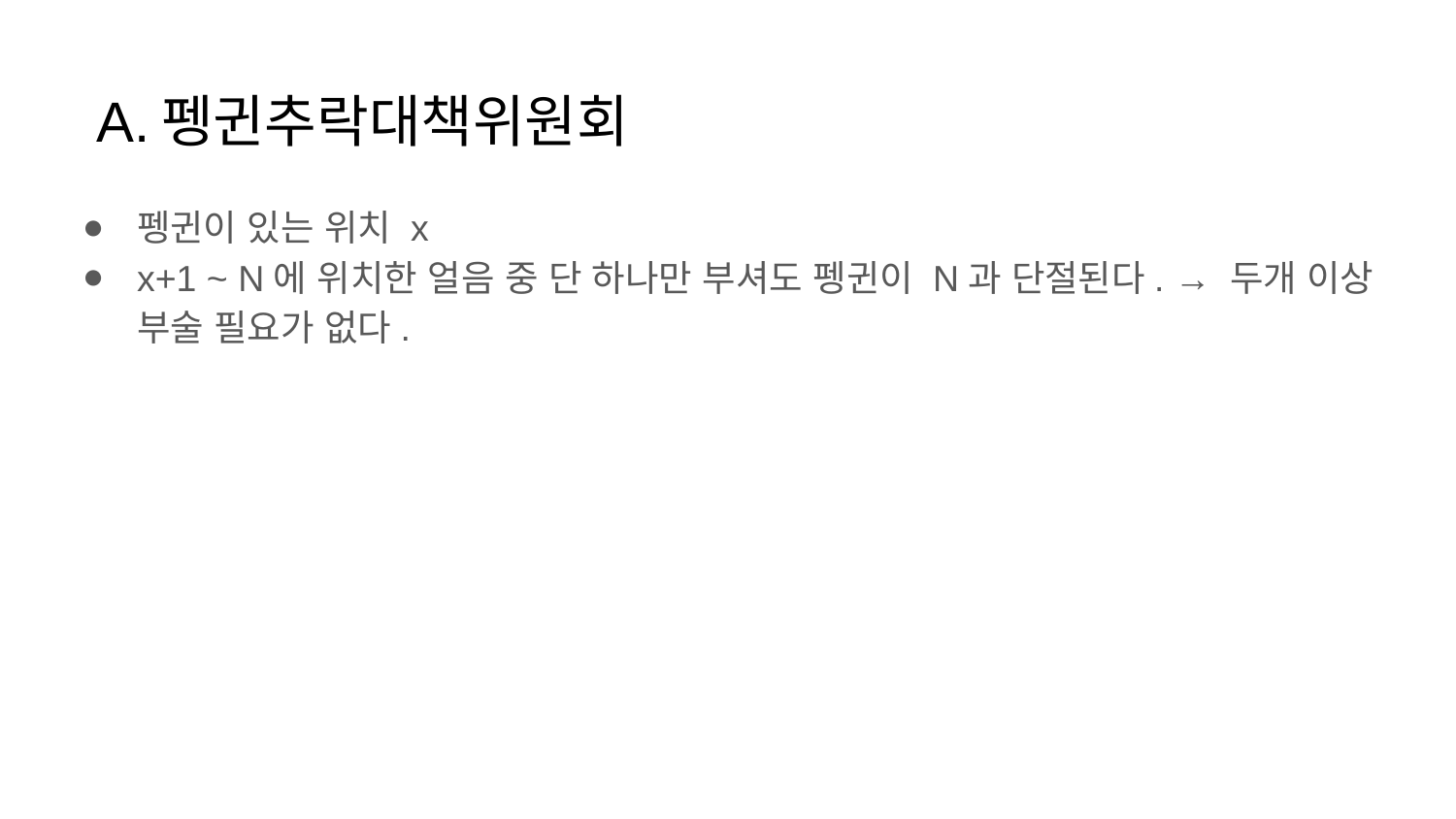

# 펭귄추락대책위원회

펭귄이 있는 위치 x
x+1 ~ N에 위치한 얼음 중 단 하나만 부셔도 펭귄이 N과 단절된다. → 두개 이상 부술 필요가 없다.